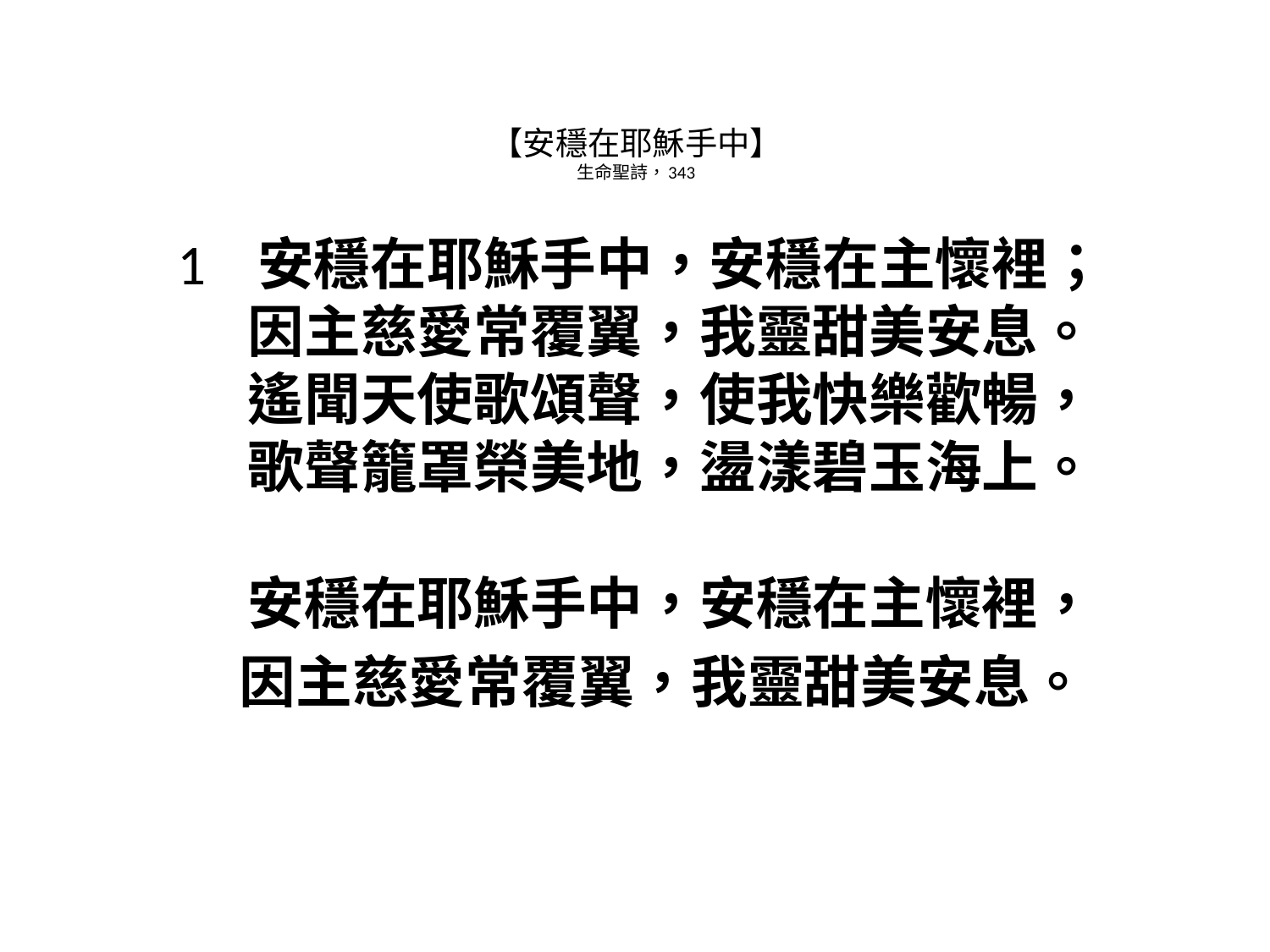

# 【安穩在耶穌手中】 生命聖詩，343
 1   安穩在耶穌手中，安穩在主懷裡；
  因主慈愛常覆翼，我靈甜美安息。
  遙聞天使歌頌聲，使我快樂歡暢，
  歌聲籠罩榮美地，盪漾碧玉海上。
  安穩在耶穌手中，安穩在主懷裡，
　因主慈愛常覆翼，我靈甜美安息。